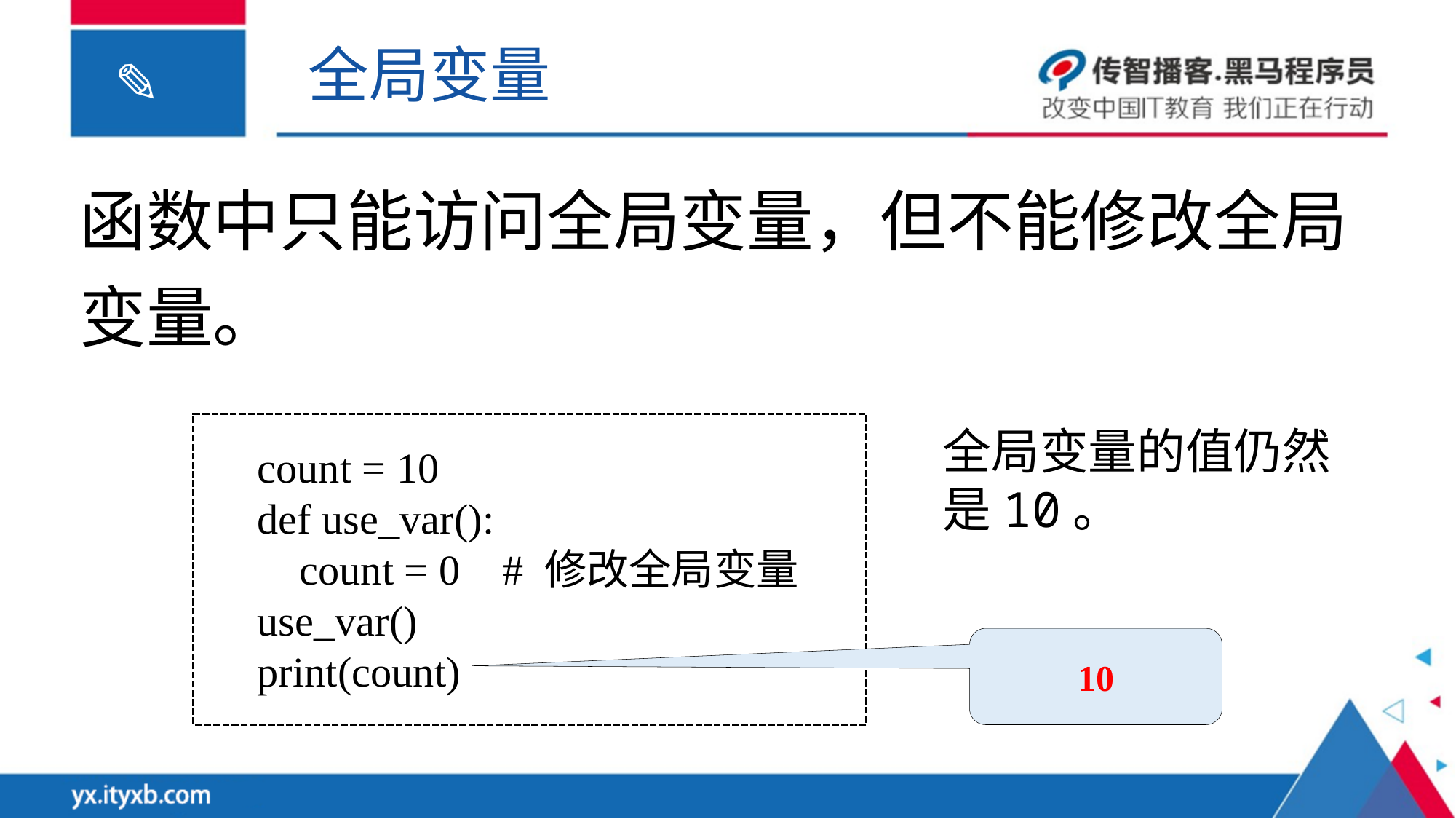

全局变量
函数中只能访问全局变量，但不能修改全局变量。

全局变量的值仍然是10。
count = 10
def use_var():
    count = 0    # 修改全局变量
use_var()
print(count)
10